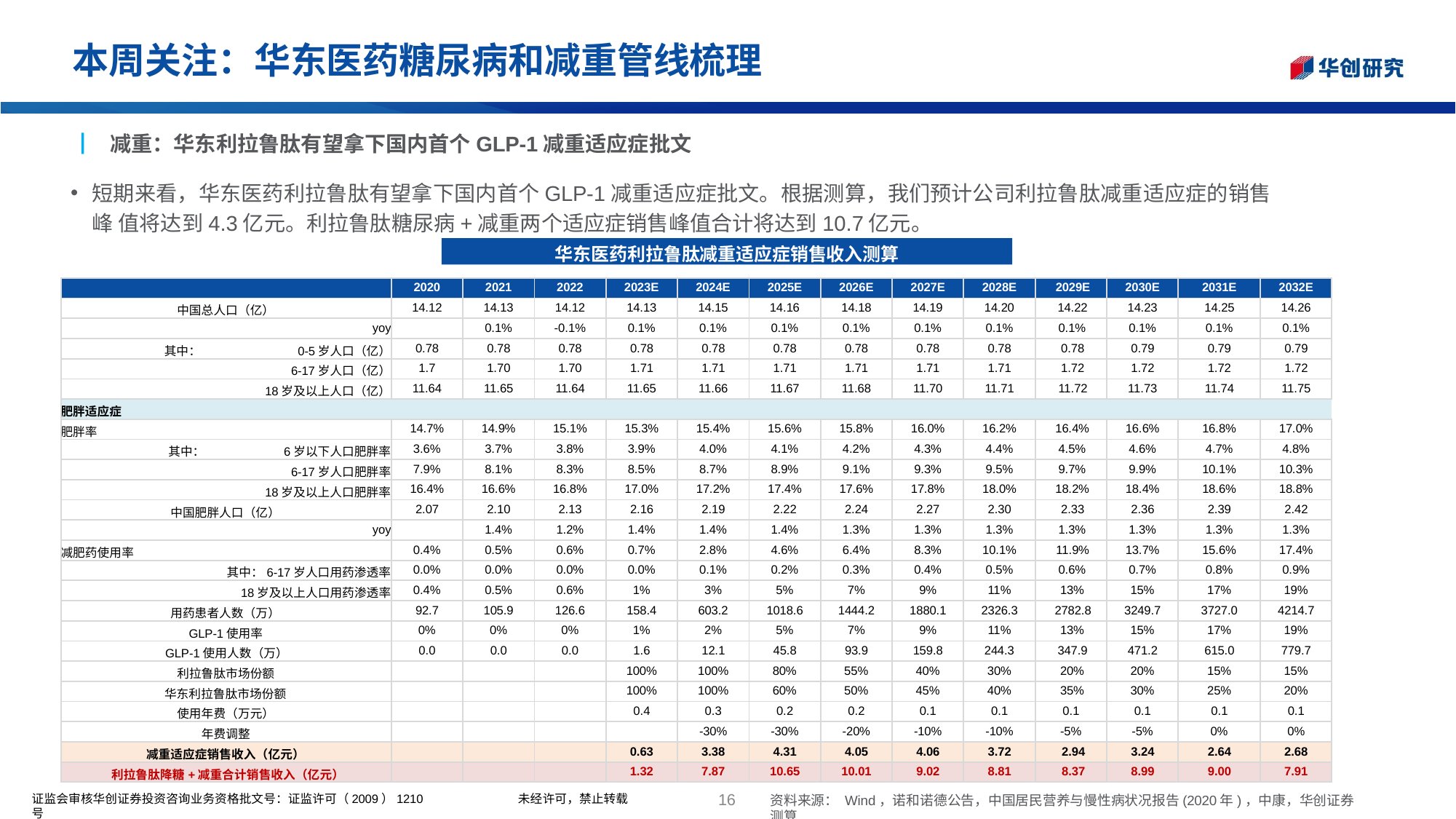

# 本周关注：华东医药糖尿病和减重管线梳理
┃	减重：华东利拉鲁肽有望拿下国内首个GLP-1减重适应症批文
短期来看，华东医药利拉鲁肽有望拿下国内首个GLP-1减重适应症批文。根据测算，我们预计公司利拉鲁肽减重适应症的销售峰 值将达到4.3亿元。利拉鲁肽糖尿病+减重两个适应症销售峰值合计将达到10.7亿元。
华东医药利拉鲁肽减重适应症销售收入测算
|  | 2020 | 2021 | 2022 | 2023E | 2024E | 2025E | 2026E | 2027E | 2028E | 2029E | 2030E | 2031E | 2032E |
| --- | --- | --- | --- | --- | --- | --- | --- | --- | --- | --- | --- | --- | --- |
| 中国总人口（亿） | 14.12 | 14.13 | 14.12 | 14.13 | 14.15 | 14.16 | 14.18 | 14.19 | 14.20 | 14.22 | 14.23 | 14.25 | 14.26 |
| yoy |  | 0.1% | -0.1% | 0.1% | 0.1% | 0.1% | 0.1% | 0.1% | 0.1% | 0.1% | 0.1% | 0.1% | 0.1% |
| 其中： 0-5岁人口（亿） | 0.78 | 0.78 | 0.78 | 0.78 | 0.78 | 0.78 | 0.78 | 0.78 | 0.78 | 0.78 | 0.79 | 0.79 | 0.79 |
| 6-17岁人口（亿） | 1.7 | 1.70 | 1.70 | 1.71 | 1.71 | 1.71 | 1.71 | 1.71 | 1.71 | 1.72 | 1.72 | 1.72 | 1.72 |
| 18岁及以上人口（亿） | 11.64 | 11.65 | 11.64 | 11.65 | 11.66 | 11.67 | 11.68 | 11.70 | 11.71 | 11.72 | 11.73 | 11.74 | 11.75 |
| 肥胖适应症 |  |  |  |  |  |  |  |  |  |  |  |  |  |
| 肥胖率 | 14.7% | 14.9% | 15.1% | 15.3% | 15.4% | 15.6% | 15.8% | 16.0% | 16.2% | 16.4% | 16.6% | 16.8% | 17.0% |
| 其中： 6岁以下人口肥胖率 | 3.6% | 3.7% | 3.8% | 3.9% | 4.0% | 4.1% | 4.2% | 4.3% | 4.4% | 4.5% | 4.6% | 4.7% | 4.8% |
| 6-17岁人口肥胖率 | 7.9% | 8.1% | 8.3% | 8.5% | 8.7% | 8.9% | 9.1% | 9.3% | 9.5% | 9.7% | 9.9% | 10.1% | 10.3% |
| 18岁及以上人口肥胖率 | 16.4% | 16.6% | 16.8% | 17.0% | 17.2% | 17.4% | 17.6% | 17.8% | 18.0% | 18.2% | 18.4% | 18.6% | 18.8% |
| 中国肥胖人口（亿） | 2.07 | 2.10 | 2.13 | 2.16 | 2.19 | 2.22 | 2.24 | 2.27 | 2.30 | 2.33 | 2.36 | 2.39 | 2.42 |
| yoy |  | 1.4% | 1.2% | 1.4% | 1.4% | 1.4% | 1.3% | 1.3% | 1.3% | 1.3% | 1.3% | 1.3% | 1.3% |
| 减肥药使用率 | 0.4% | 0.5% | 0.6% | 0.7% | 2.8% | 4.6% | 6.4% | 8.3% | 10.1% | 11.9% | 13.7% | 15.6% | 17.4% |
| 其中：6-17岁人口用药渗透率 | 0.0% | 0.0% | 0.0% | 0.0% | 0.1% | 0.2% | 0.3% | 0.4% | 0.5% | 0.6% | 0.7% | 0.8% | 0.9% |
| 18岁及以上人口用药渗透率 | 0.4% | 0.5% | 0.6% | 1% | 3% | 5% | 7% | 9% | 11% | 13% | 15% | 17% | 19% |
| 用药患者人数（万） | 92.7 | 105.9 | 126.6 | 158.4 | 603.2 | 1018.6 | 1444.2 | 1880.1 | 2326.3 | 2782.8 | 3249.7 | 3727.0 | 4214.7 |
| GLP-1使用率 | 0% | 0% | 0% | 1% | 2% | 5% | 7% | 9% | 11% | 13% | 15% | 17% | 19% |
| GLP-1使用人数（万） | 0.0 | 0.0 | 0.0 | 1.6 | 12.1 | 45.8 | 93.9 | 159.8 | 244.3 | 347.9 | 471.2 | 615.0 | 779.7 |
| 利拉鲁肽市场份额 |  |  |  | 100% | 100% | 80% | 55% | 40% | 30% | 20% | 20% | 15% | 15% |
| 华东利拉鲁肽市场份额 |  |  |  | 100% | 100% | 60% | 50% | 45% | 40% | 35% | 30% | 25% | 20% |
| 使用年费（万元） |  |  |  | 0.4 | 0.3 | 0.2 | 0.2 | 0.1 | 0.1 | 0.1 | 0.1 | 0.1 | 0.1 |
| 年费调整 |  |  |  |  | -30% | -30% | -20% | -10% | -10% | -5% | -5% | 0% | 0% |
| 减重适应症销售收入（亿元） |  |  |  | 0.63 | 3.38 | 4.31 | 4.05 | 4.06 | 3.72 | 2.94 | 3.24 | 2.64 | 2.68 |
| 利拉鲁肽降糖+减重合计销售收入（亿元） |  |  |  | 1.32 | 7.87 | 10.65 | 10.01 | 9.02 | 8.81 | 8.37 | 8.99 | 9.00 | 7.91 |
16
证监会审核华创证券投资咨询业务资格批文号：证监许可（2009）1210 号
未经许可，禁止转载
资料来源： Wind，诺和诺德公告，中国居民营养与慢性病状况报告(2020年)，中康，华创证券测算